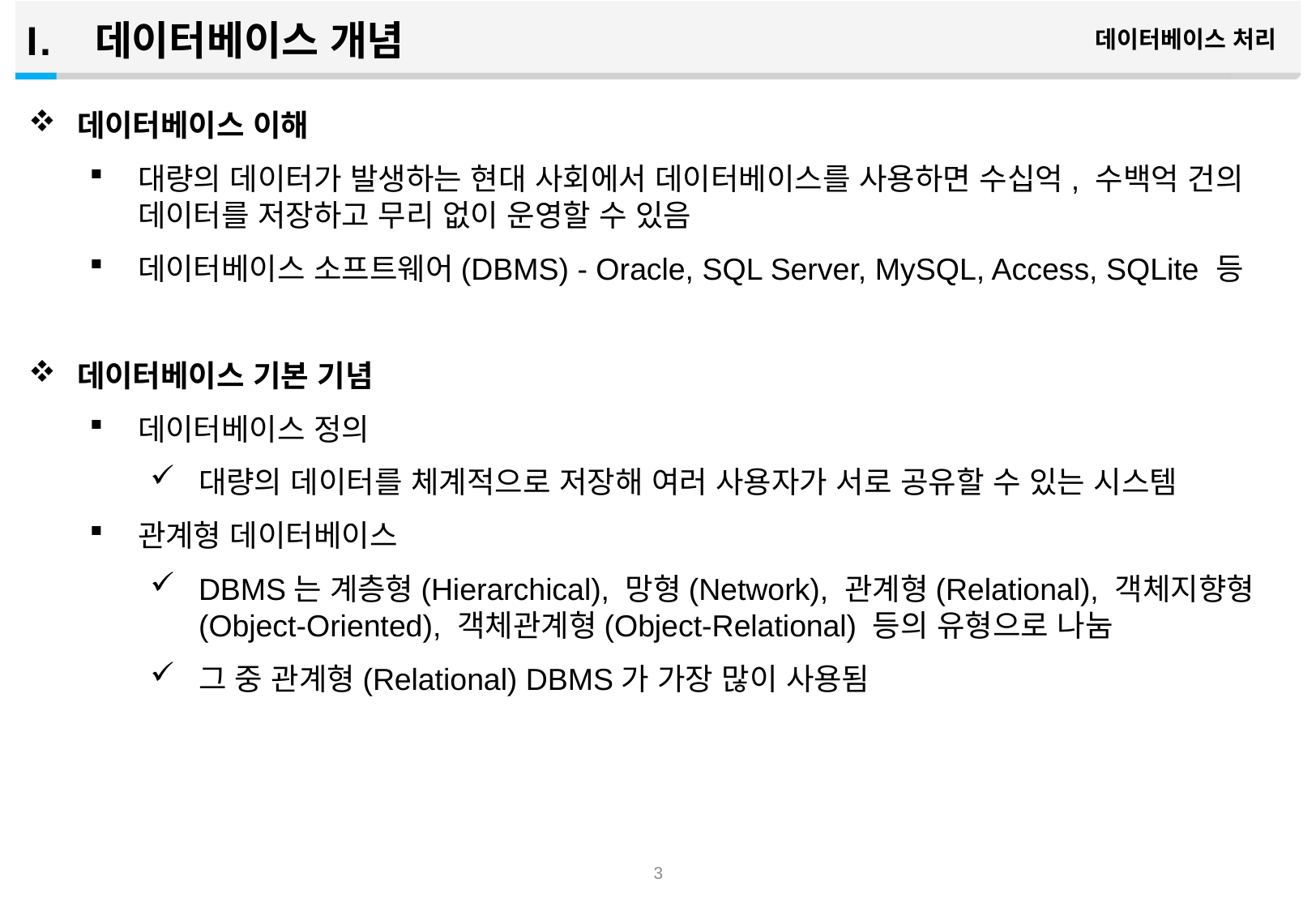

데이터베이스 개념
데이터베이스 처리
데이터베이스 이해
대량의 데이터가 발생하는 현대 사회에서 데이터베이스를 사용하면 수십억, 수백억 건의 데이터를 저장하고 무리 없이 운영할 수 있음
데이터베이스 소프트웨어(DBMS) - Oracle, SQL Server, MySQL, Access, SQLite 등

데이터베이스 기본 기념
데이터베이스 정의
대량의 데이터를 체계적으로 저장해 여러 사용자가 서로 공유할 수 있는 시스템
관계형 데이터베이스
DBMS는 계층형(Hierarchical), 망형(Network), 관계형(Relational), 객체지향형(Object-Oriented), 객체관계형(Object-Relational) 등의 유형으로 나눔
그 중 관계형(Relational) DBMS가 가장 많이 사용됨
3